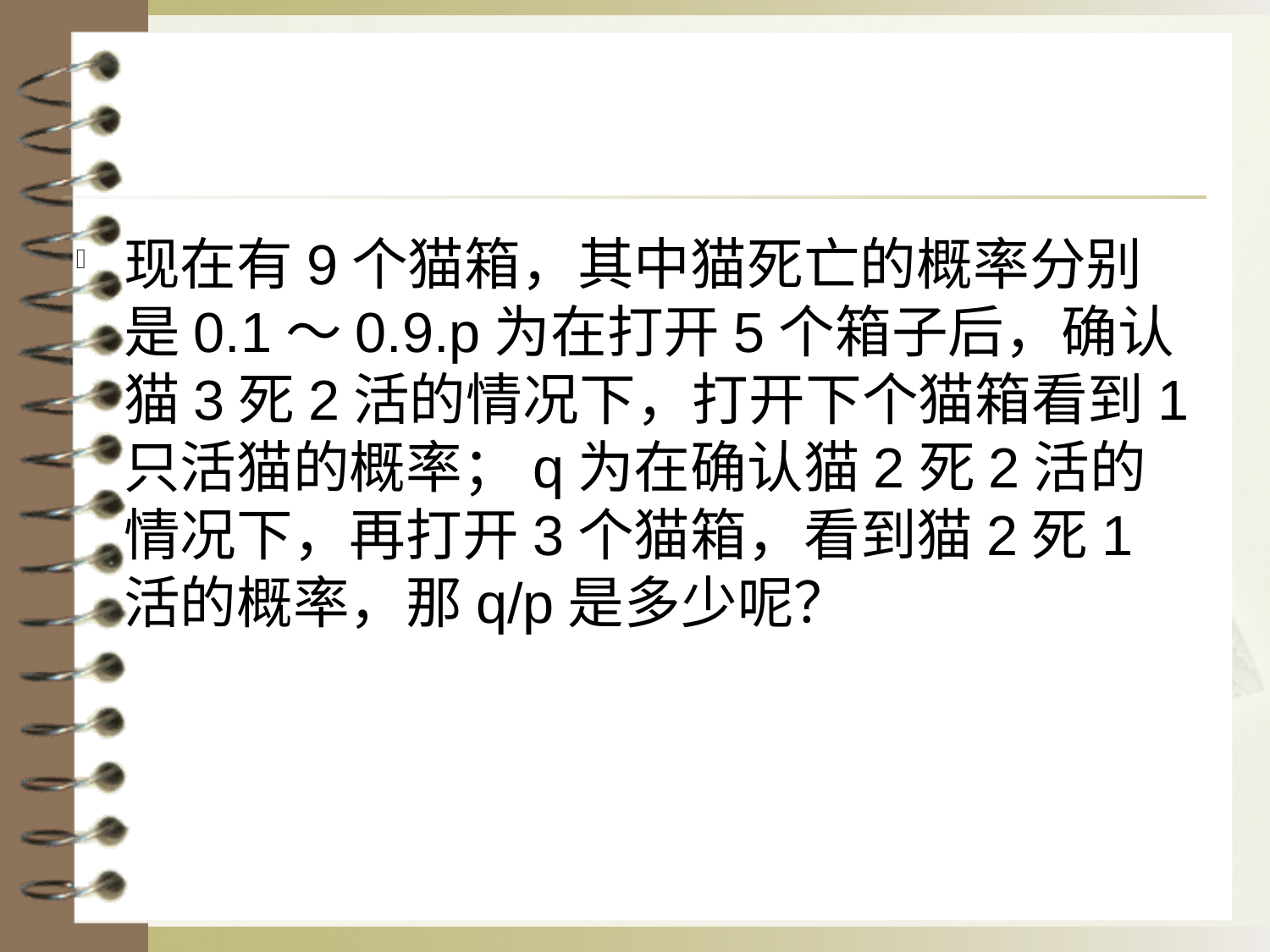

#
现在有9个猫箱，其中猫死亡的概率分别是0.1～0.9.p为在打开5个箱子后，确认猫3死2活的情况下，打开下个猫箱看到1只活猫的概率；q为在确认猫2死2活的情况下，再打开3个猫箱，看到猫2死1活的概率，那q/p是多少呢？